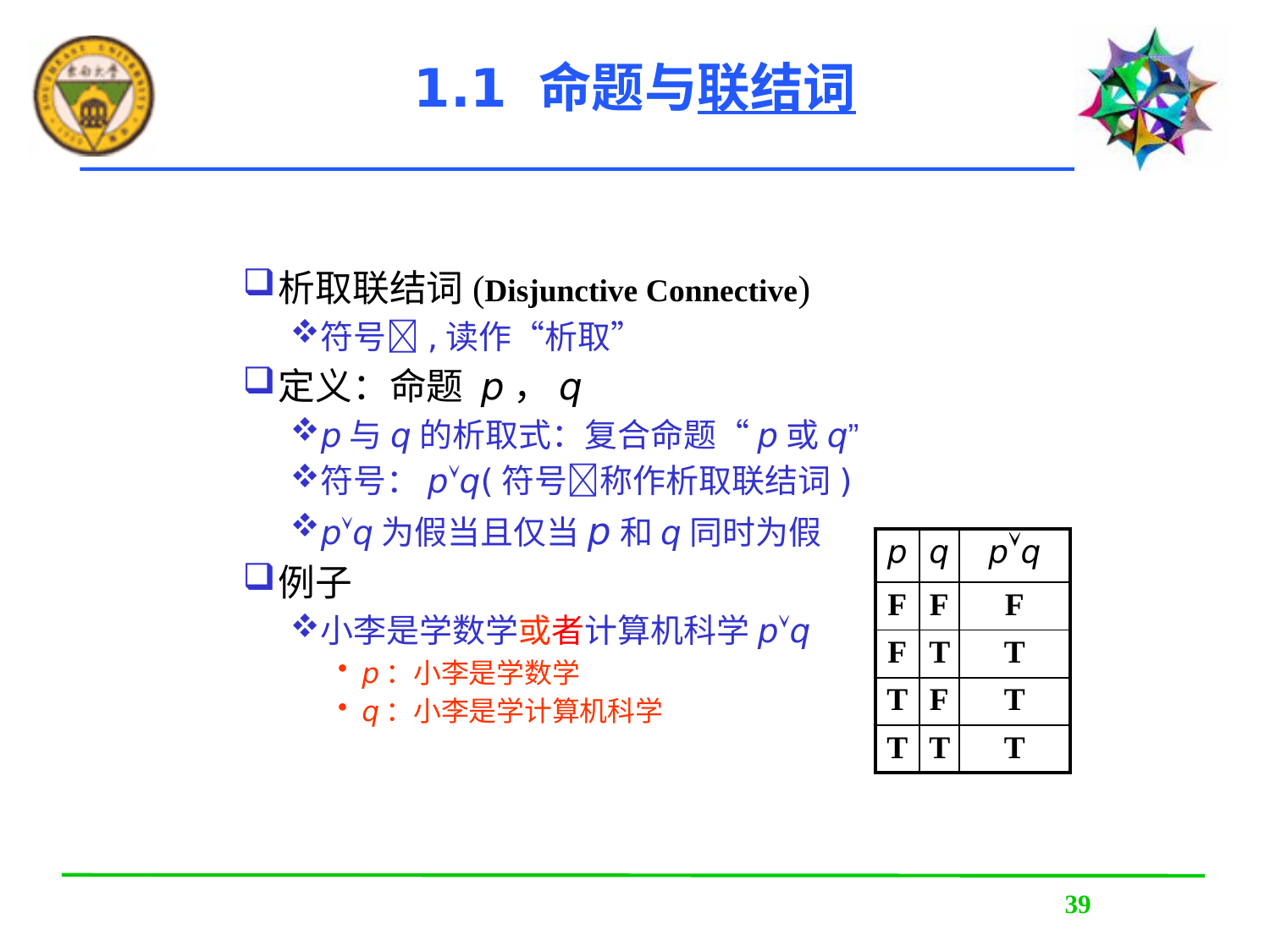

# 1.1 命题与联结词
析取联结词(Disjunctive Connective)
符号∨,读作“析取”
定义：命题 p，q
p与q的析取式：复合命题“p或q”
符号：p∨q(符号∨称作析取联结词)
p∨q为假当且仅当p和q同时为假
例子
小李是学数学或者计算机科学p∨q
p：小李是学数学
q：小李是学计算机科学
| p | q | p∨q |
| --- | --- | --- |
| F | F | F |
| F | T | T |
| T | F | T |
| T | T | T |